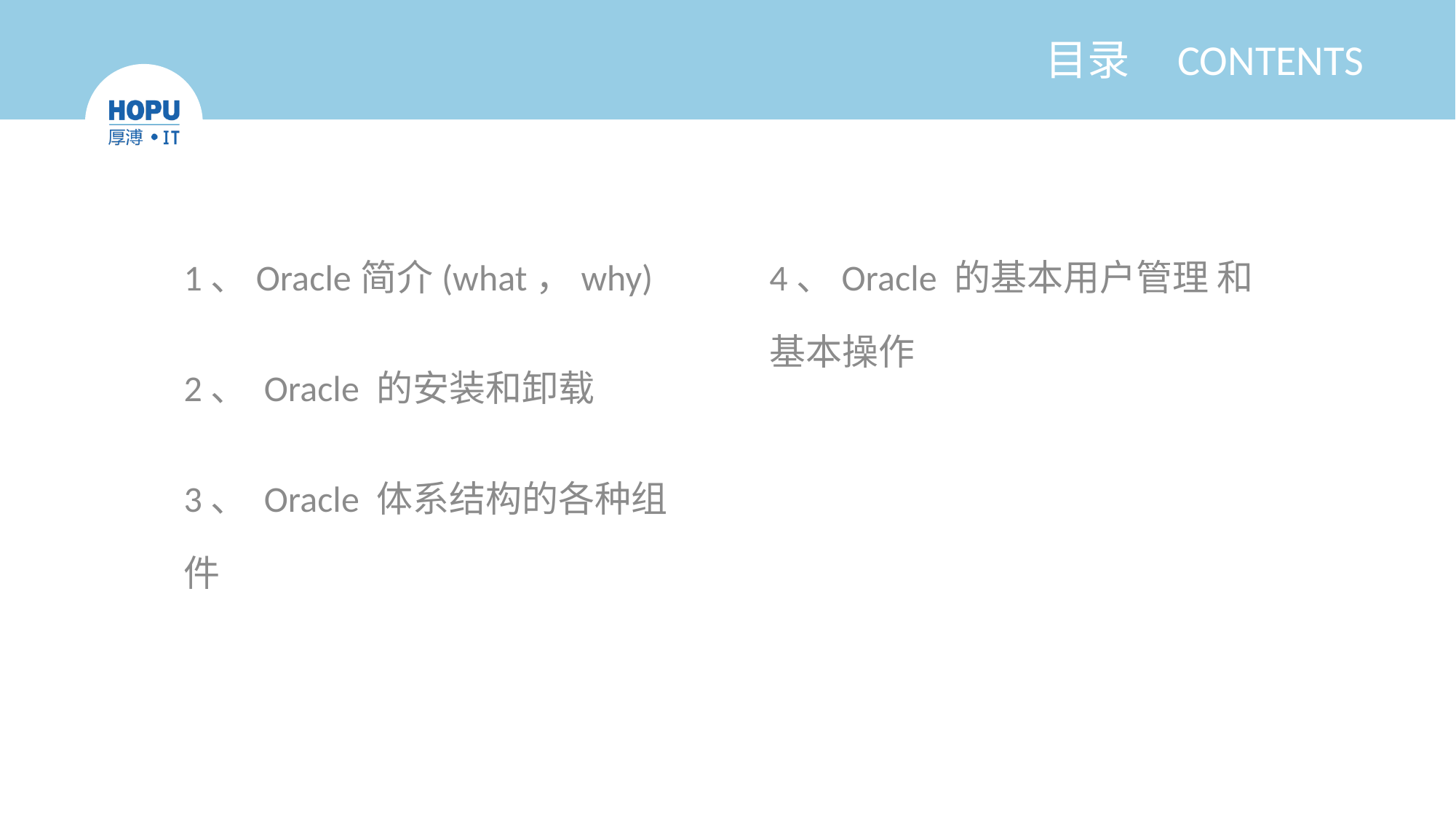

# 目录    CONTENTS
1、Oracle简介(what，why)
2、 Oracle 的安装和卸载
3、 Oracle 体系结构的各种组件
4、Oracle 的基本用户管理 和基本操作